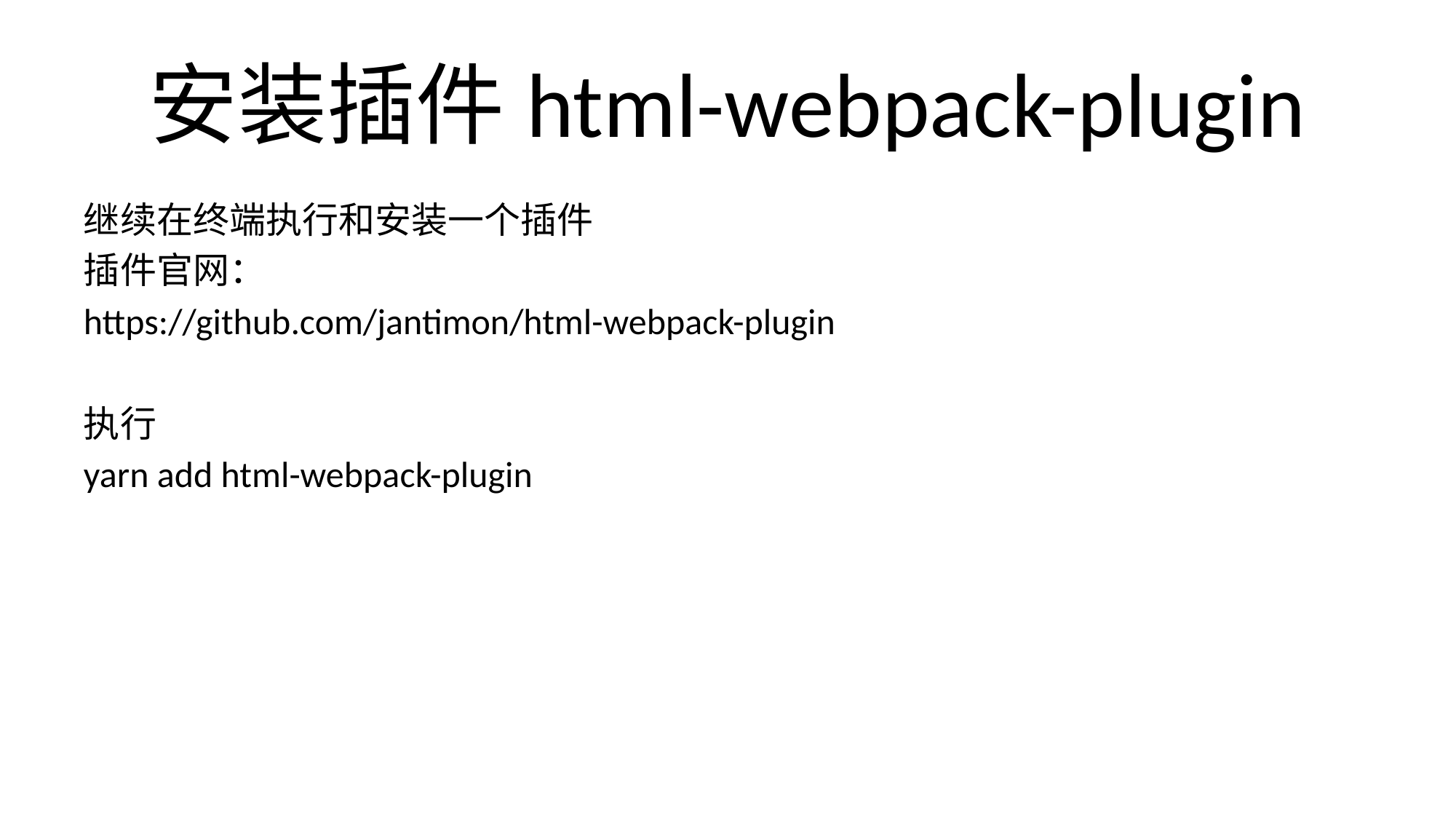

# 安装插件html-webpack-plugin
继续在终端执行和安装一个插件
插件官网：
https://github.com/jantimon/html-webpack-plugin

执行
yarn add html-webpack-plugin